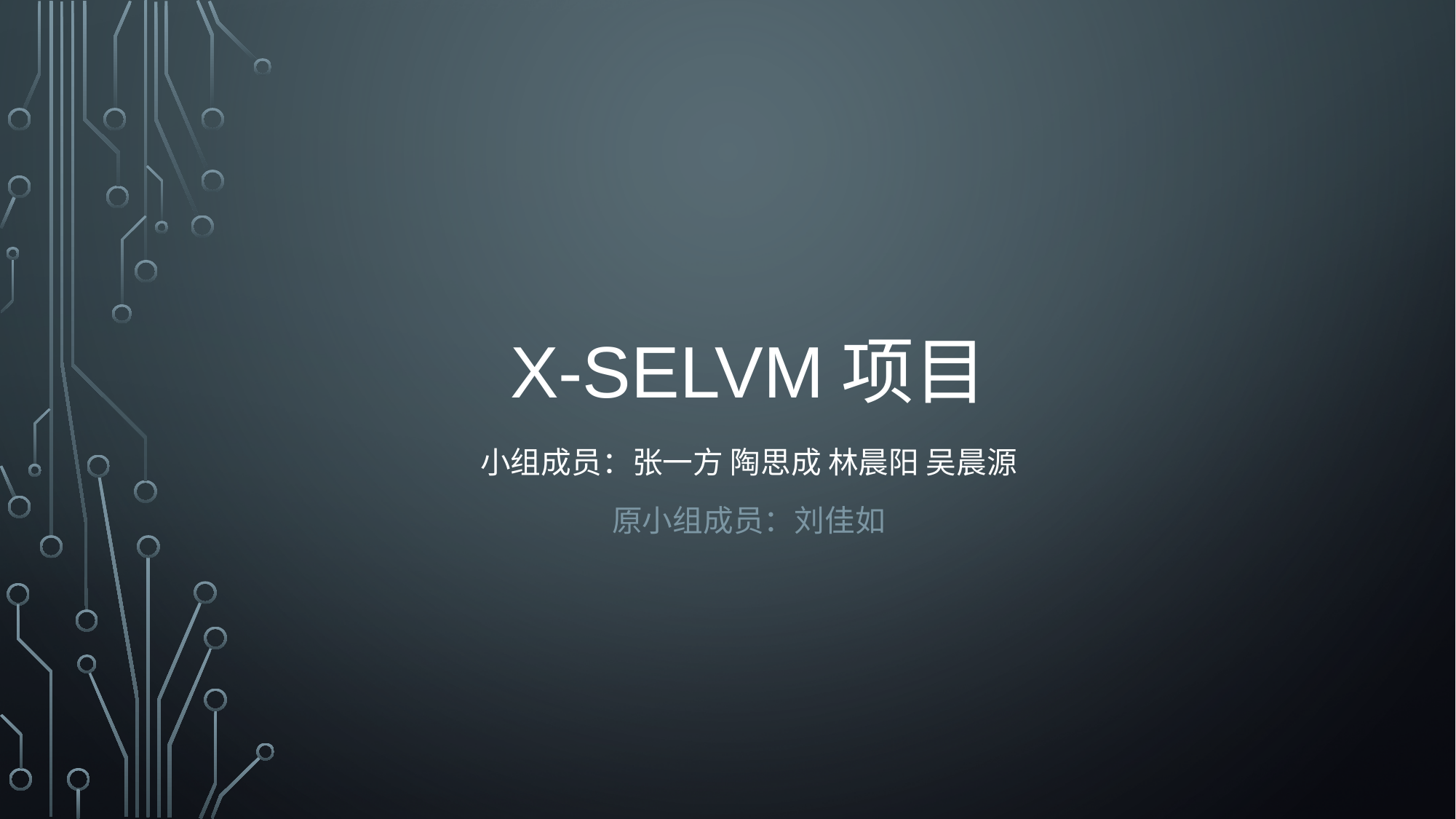

# X-selVM项目
小组成员：张一方 陶思成 林晨阳 吴晨源
原小组成员：刘佳如